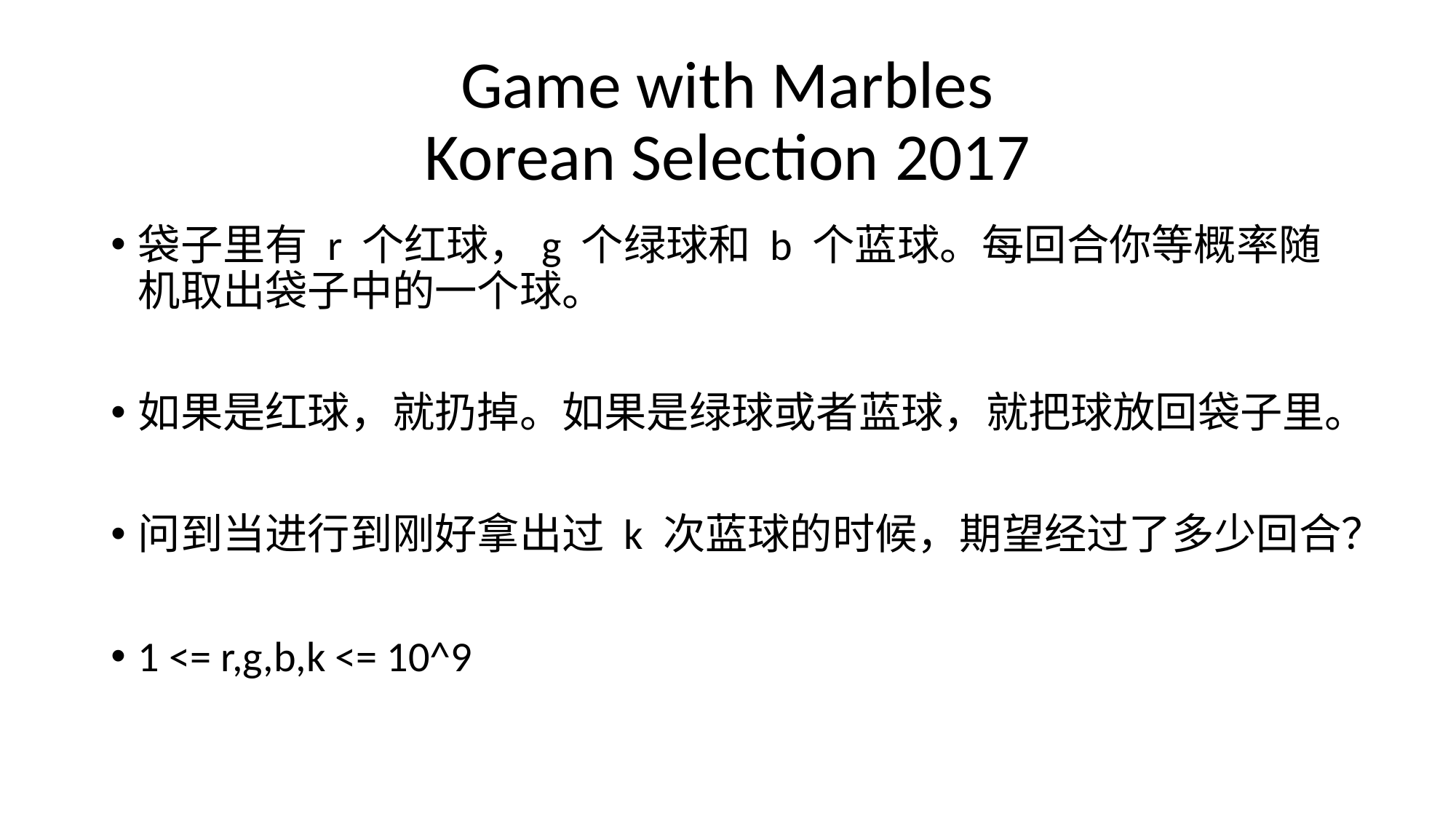

# Game with Marbles Korean Selection 2017
袋子里有 r 个红球，g 个绿球和 b 个蓝球。每回合你等概率随机取出袋子中的一个球。

如果是红球，就扔掉。如果是绿球或者蓝球，就把球放回袋子里。

问到当进行到刚好拿出过 k 次蓝球的时候，期望经过了多少回合？

1 <= r,g,b,k <= 10^9